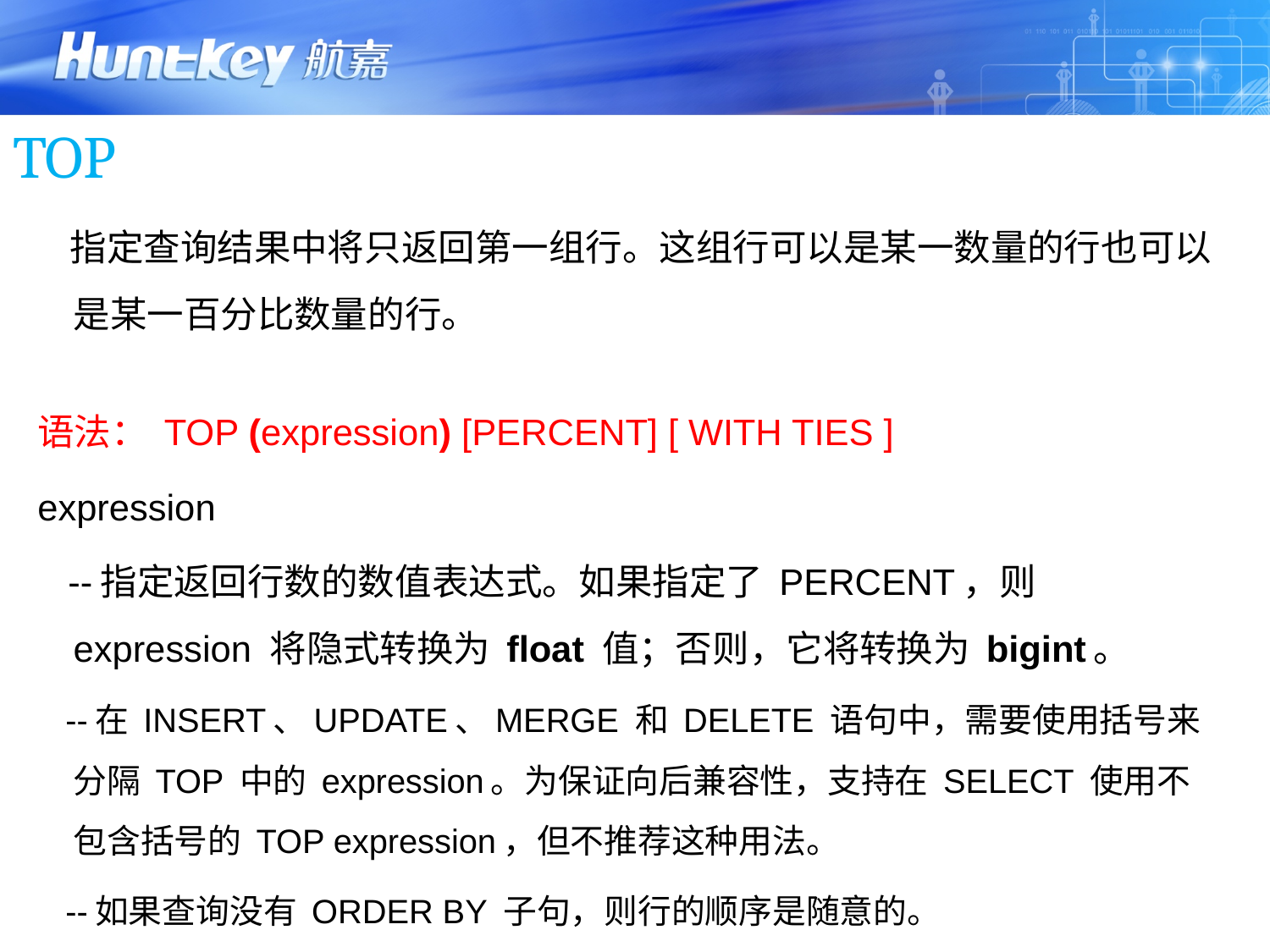

# TOP
   指定查询结果中将只返回第一组行。这组行可以是某一数量的行也可以是某一百分比数量的行。

语法： TOP (expression) [PERCENT] [ WITH TIES ]
expression
   --指定返回行数的数值表达式。如果指定了 PERCENT，则 expression 将隐式转换为 float 值；否则，它将转换为 bigint。
   --在 INSERT、UPDATE、MERGE 和 DELETE 语句中，需要使用括号来分隔 TOP 中的 expression。为保证向后兼容性，支持在 SELECT 使用不包含括号的 TOP expression，但不推荐这种用法。
   --如果查询没有 ORDER BY 子句，则行的顺序是随意的。